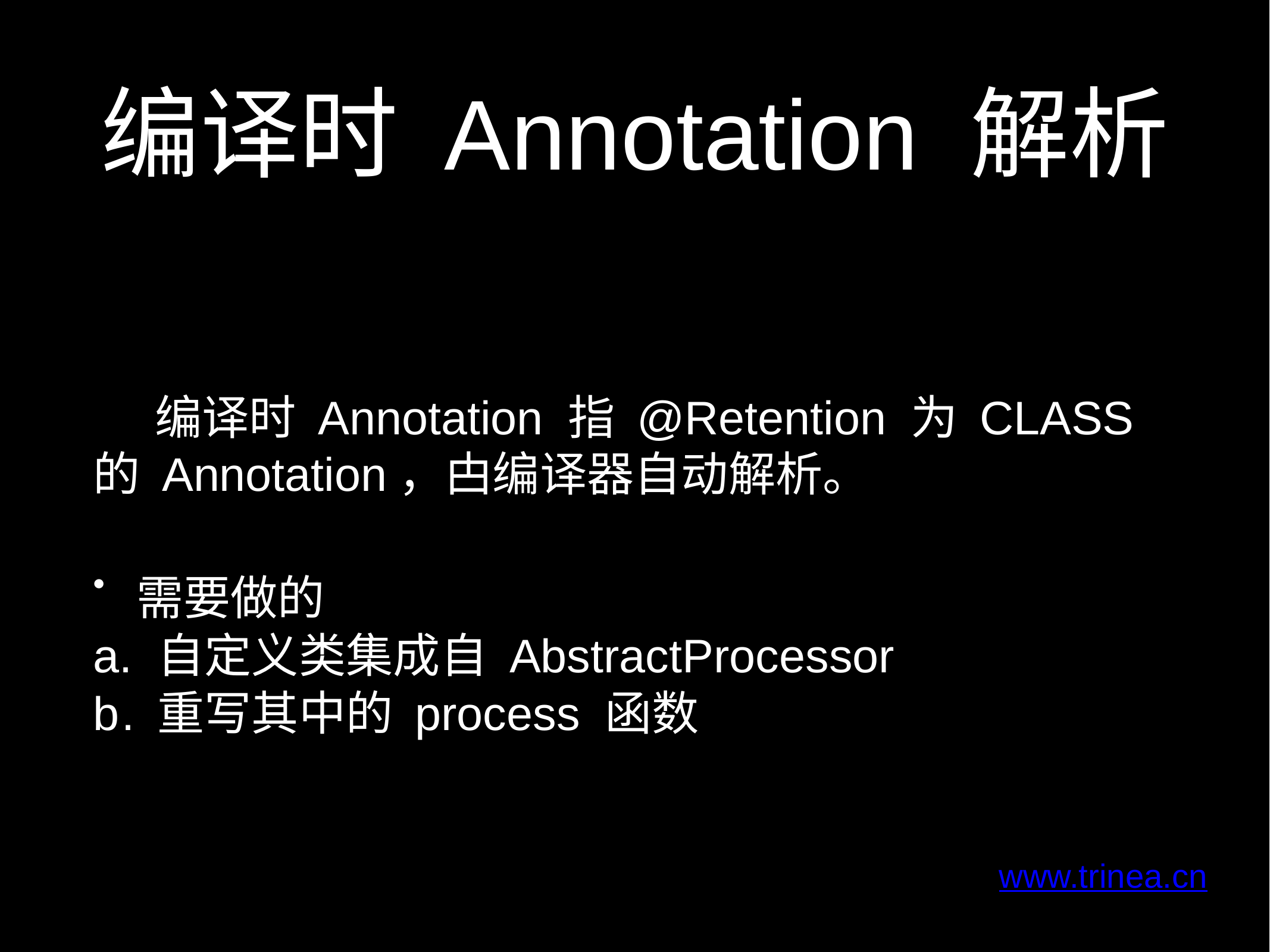

# 编译时 Annotation 解析
编译时 Annotation 指 @Retention 为 CLASS 的 Annotation，甴编译器自动解析。

需要做的
自定义类集成自 AbstractProcessor
重写其中的 process 函数